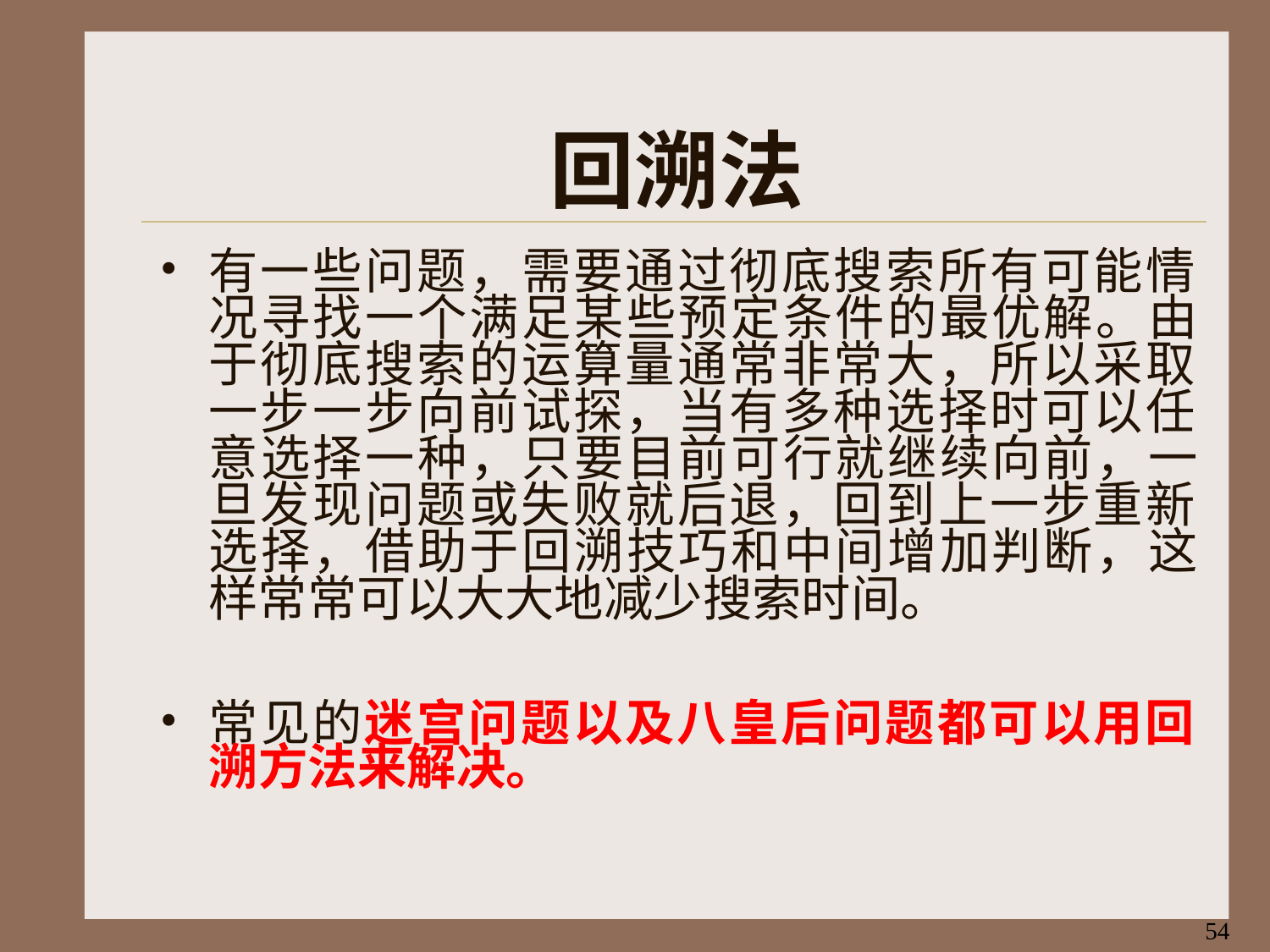

# 回溯法

有一些问题，需要通过彻底搜索所有可能情 况寻找一个满足某些预定条件的最优解。由 于彻底搜索的运算量通常非常大，所以采取 一步一步向前试探，当有多种选择时可以任 意选择一种，只要目前可行就继续向前，一 旦发现问题或失败就后退，回到上一步重新 选择，借助于回溯技巧和中间增加判断，这 样常常可以大大地减少搜索时间。

常见的迷宫问题以及八皇后问题都可以用回 溯方法来解决。
54